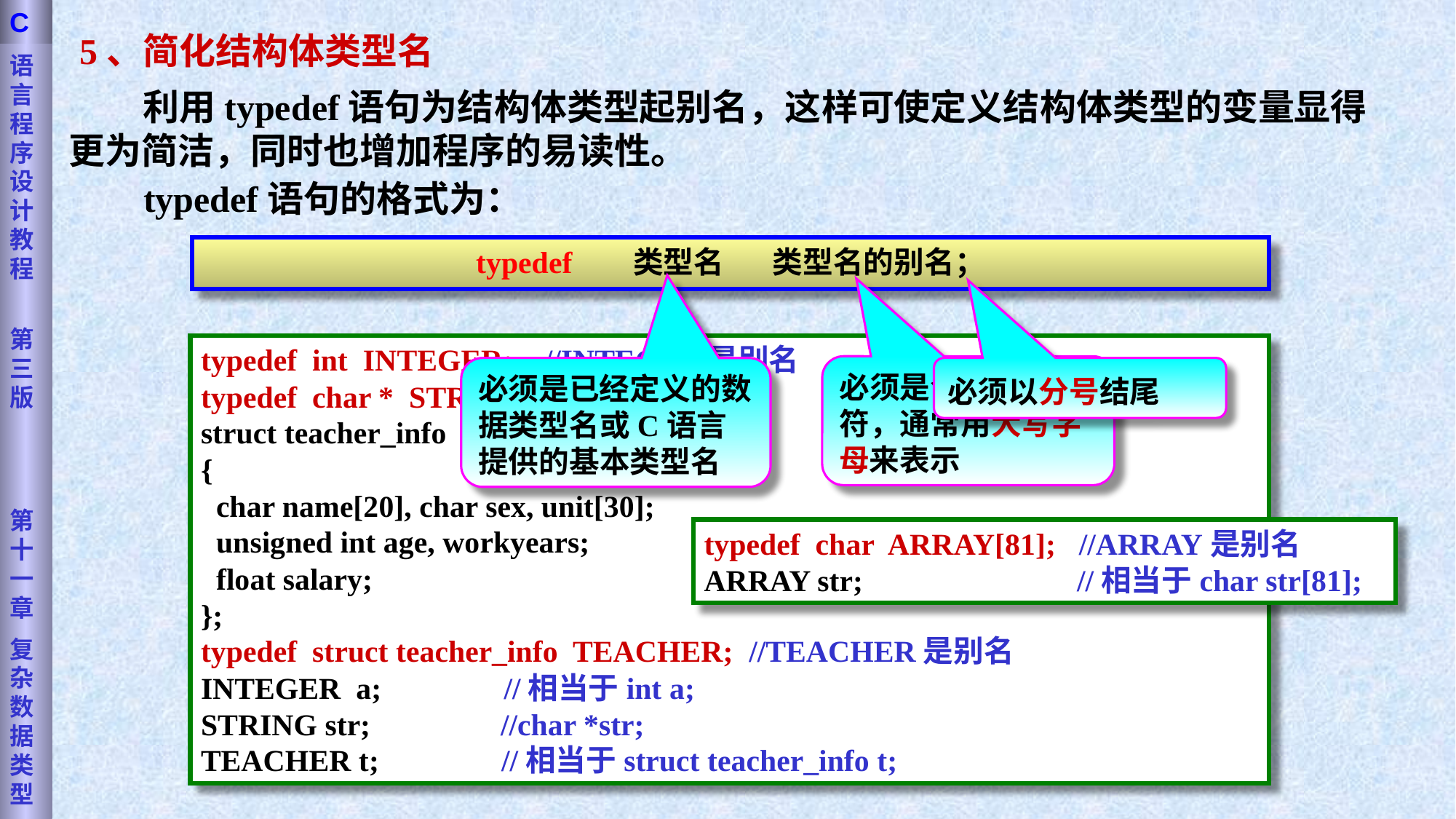

语言程序设计教程
第三版

第十一章
复杂数据类型
C
5、简化结构体类型名
        利用typedef语句为结构体类型起别名，这样可使定义结构体类型的变量显得更为简洁，同时也增加程序的易读性。
typedef语句的格式为：
typedef       类型名       类型名的别名；
typedef  int  INTEGER;    //INTEGER是别名
typedef  char *  STRING  //STRING是别名
struct teacher_info
{
  char name[20], char sex, unit[30];
  unsigned int age, workyears;
  float salary;
};
typedef  struct teacher_info  TEACHER;  //TEACHER是别名
INTEGER  a;                //相当于int a;
STRING str;                 //char *str;
TEACHER t;                //相当于struct teacher_info t;
必须是合法的标识符，通常用大写字母来表示
必须是已经定义的数据类型名或C语言提供的基本类型名
必须以分号结尾
typedef  char  ARRAY[81];   //ARRAY是别名
ARRAY str;                            //相当于char str[81];